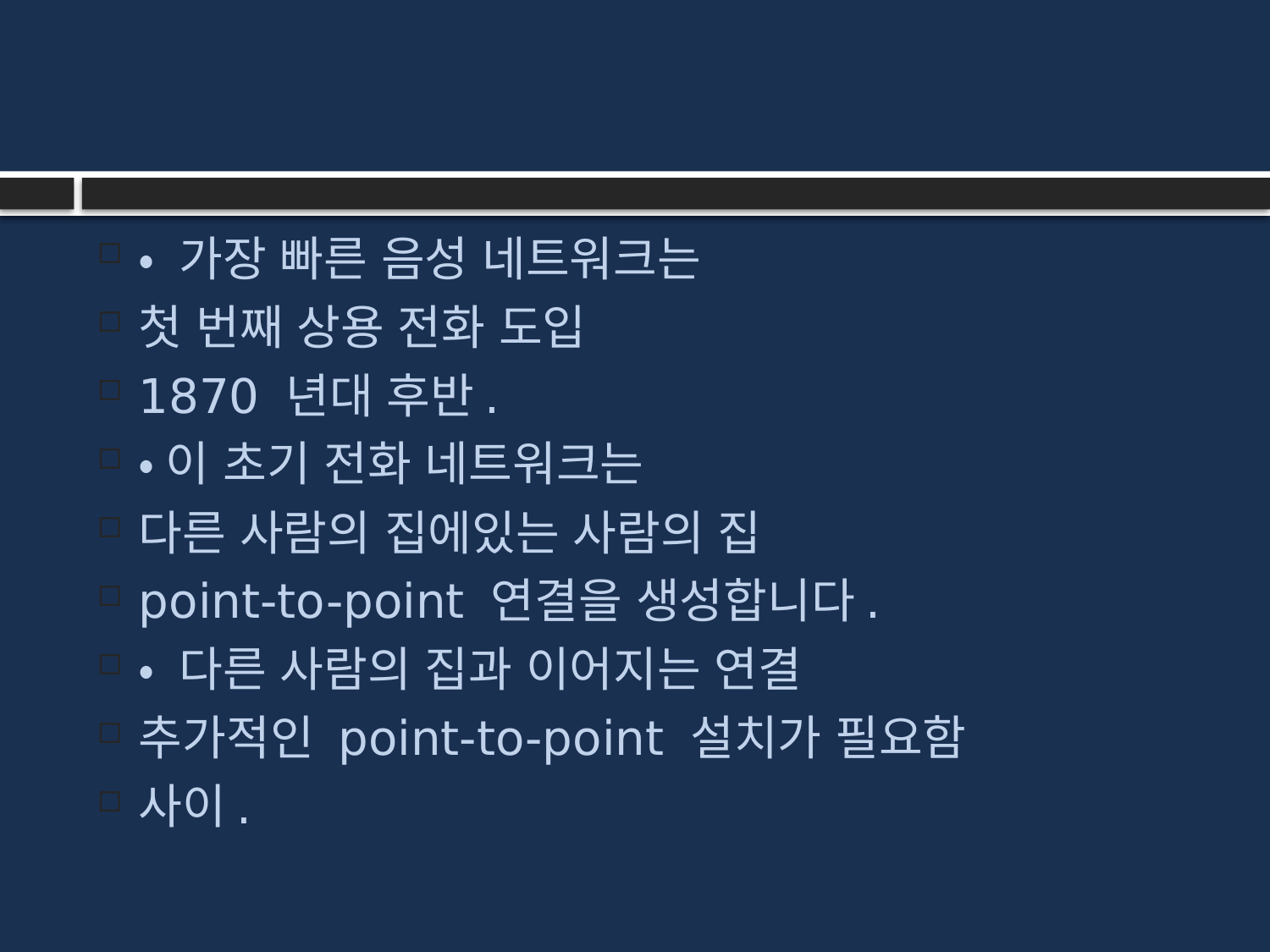

#
• 가장 빠른 음성 네트워크는
첫 번째 상용 전화 도입
1870 년대 후반.
•이 초기 전화 네트워크는
다른 사람의 집에있는 사람의 집
point-to-point 연결을 생성합니다.
• 다른 사람의 집과 이어지는 연결
추가적인 point-to-point 설치가 필요함
사이.